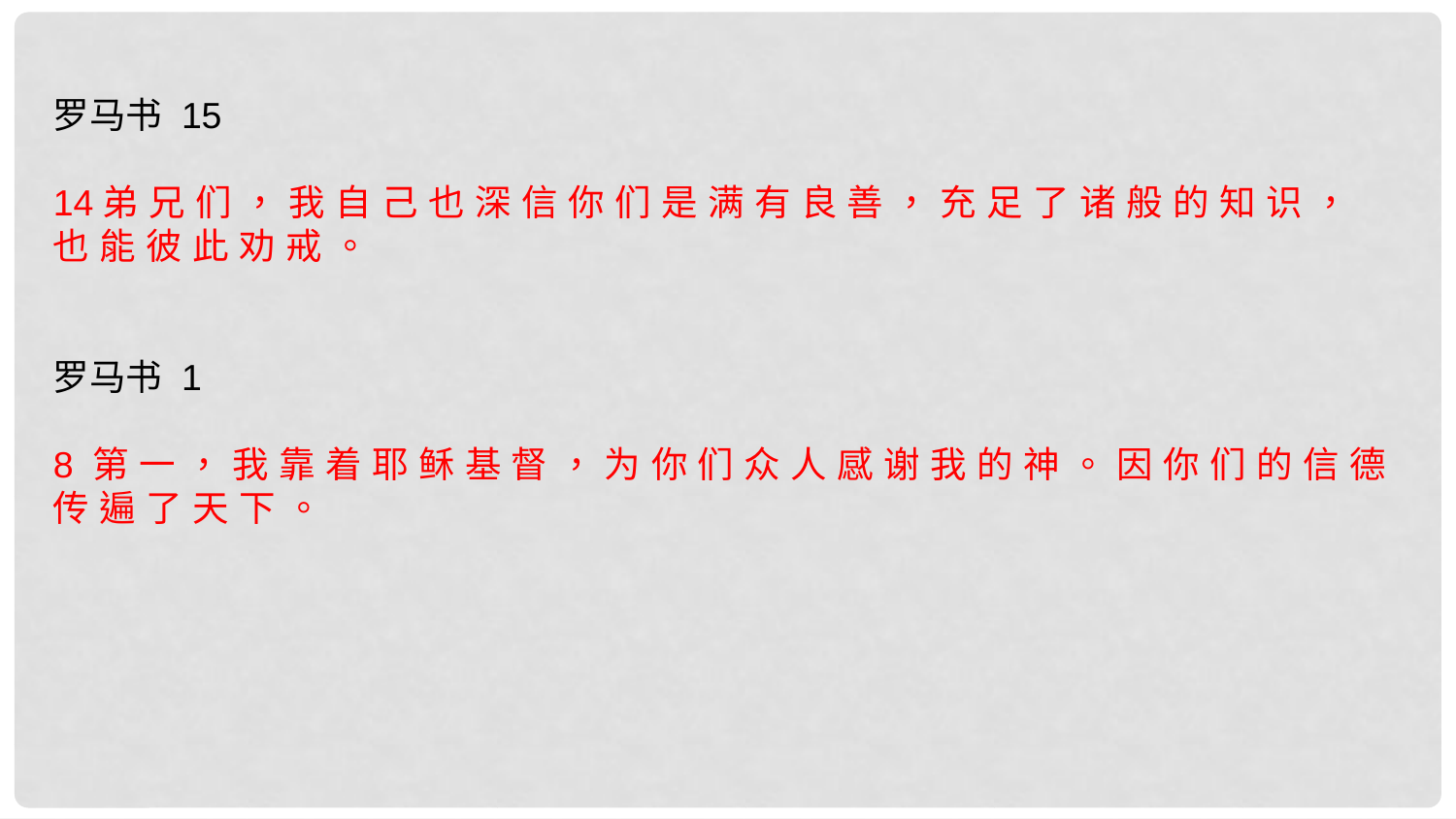

罗马书 15

14弟 兄 们 ， 我 自 己 也 深 信 你 们 是 满 有 良 善 ， 充 足 了 诸 般 的 知 识 ， 也 能 彼 此 劝 戒 。

罗马书 1

8 第 一 ， 我 靠 着 耶 稣 基 督 ， 为 你 们 众 人 感 谢 我 的 神 。 因 你 们 的 信 德 传 遍 了 天 下 。